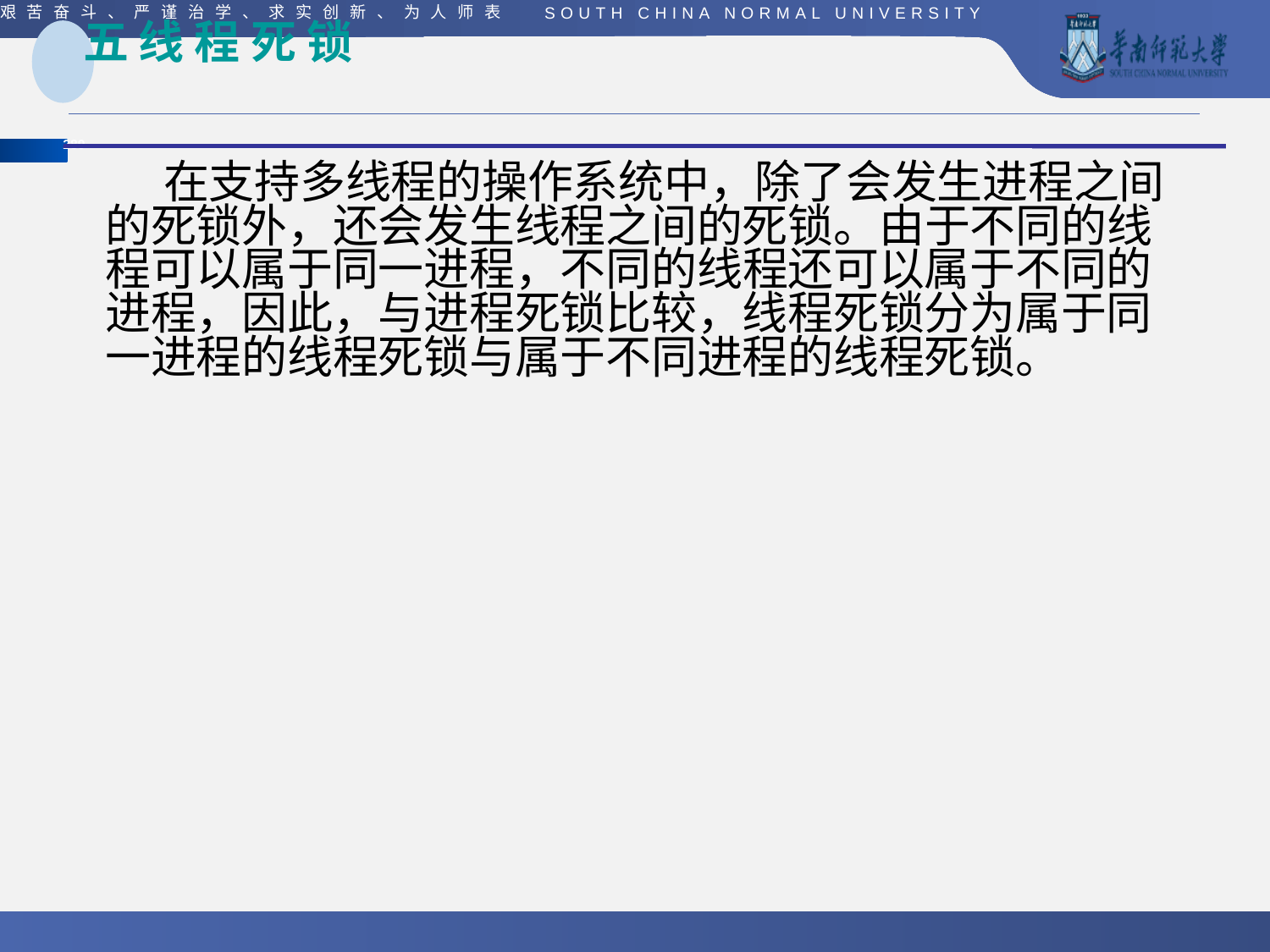

# 五 线 程 死 锁
       在支持多线程的操作系统中，除了会发生进程之间的死锁外，还会发生线程之间的死锁。由于不同的线程可以属于同一进程，不同的线程还可以属于不同的进程，因此，与进程死锁比较，线程死锁分为属于同一进程的线程死锁与属于不同进程的线程死锁。

289